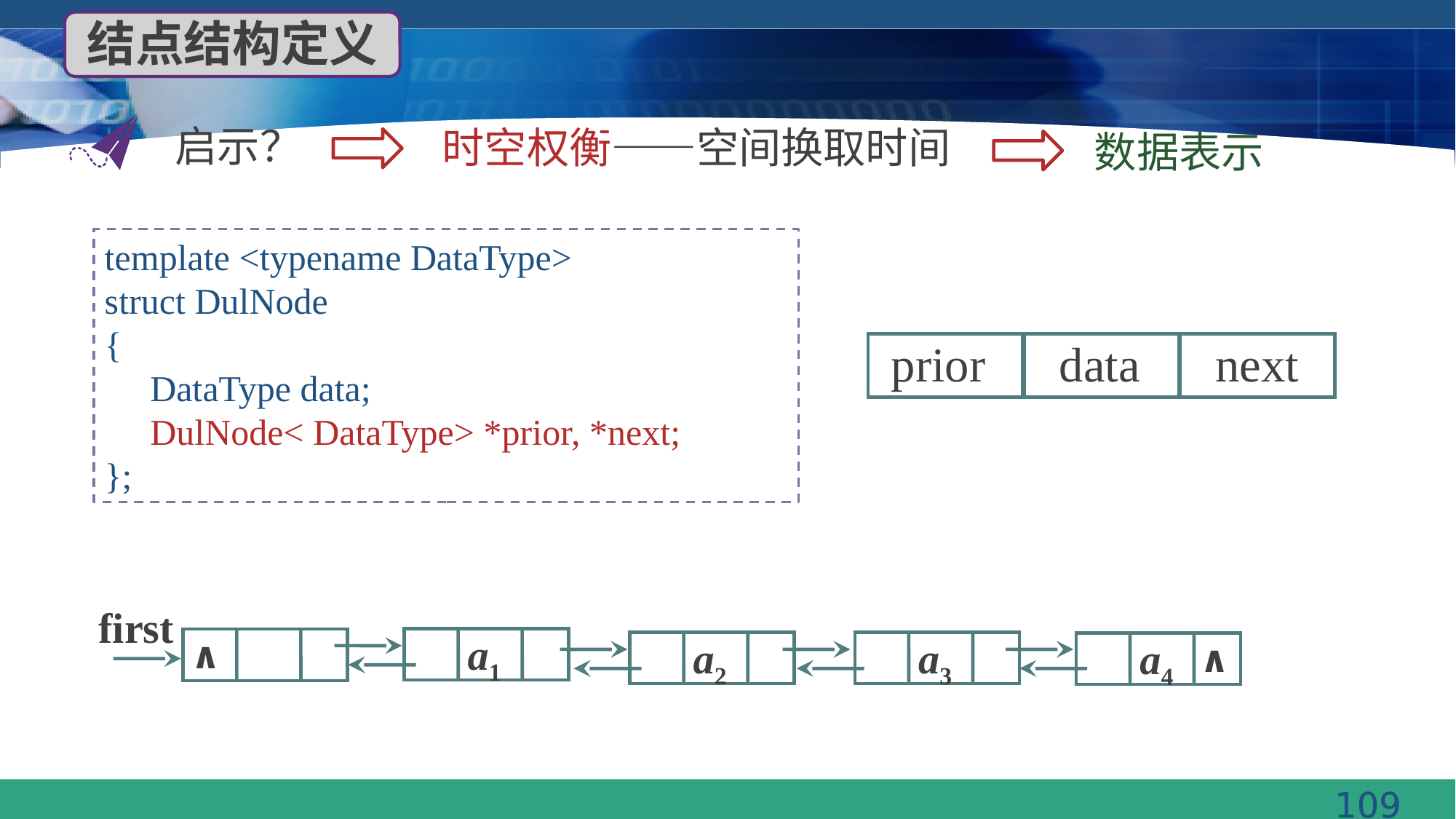

结点结构定义

启示？
时空权衡——空间换取时间
数据表示

template <typename DataType>
struct DulNode
{
     DataType data;
     DulNode< DataType> *prior, *next;
};
 prior
  data
  next
first
∧
      a1

∧
      a2

     a3

     a4